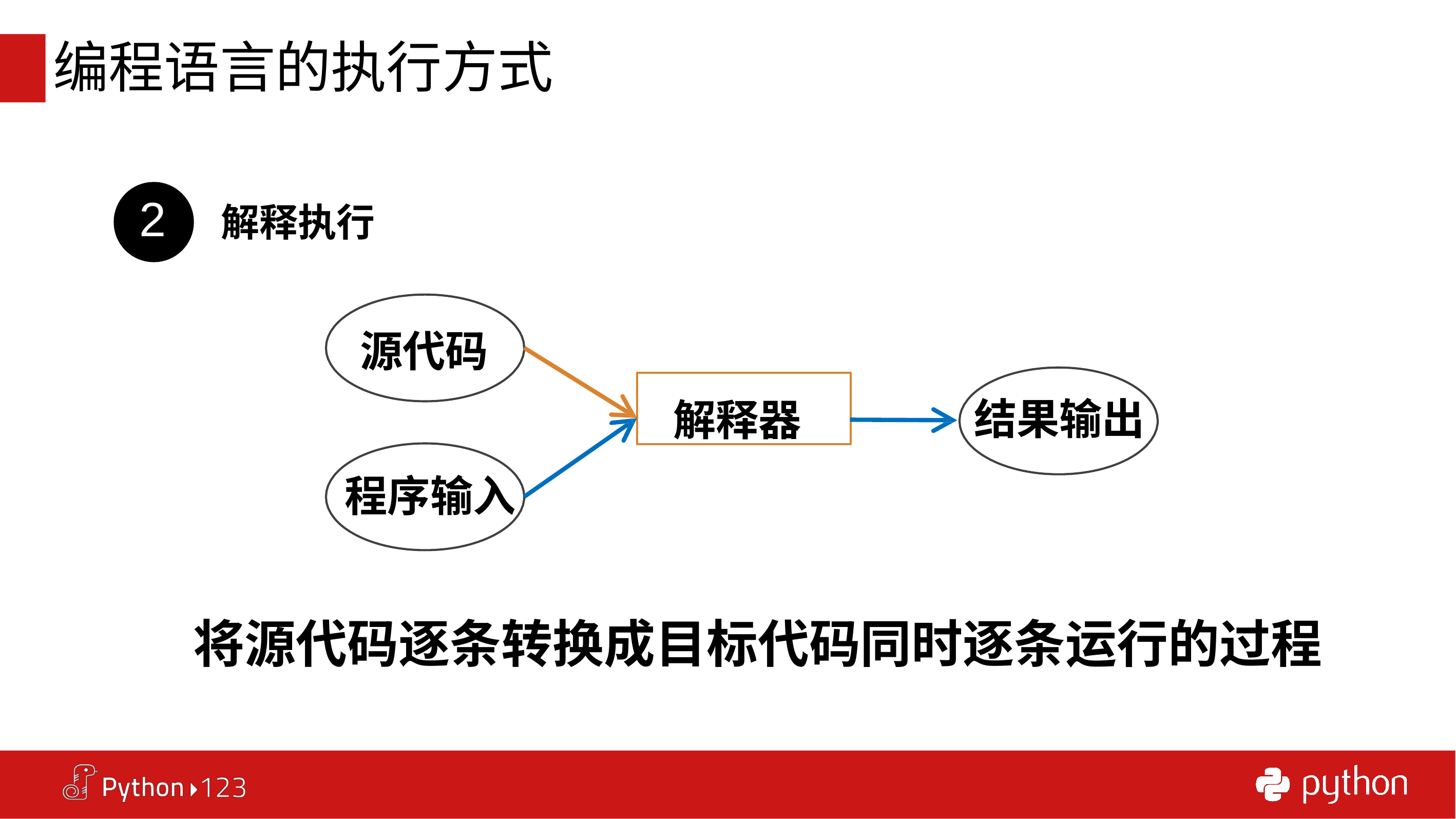

# 编程语言的执行方式

2	解释执行

源代码

解释器
结果输出

程序输入

将源代码逐条转换成目标代码同时逐条运行的过程